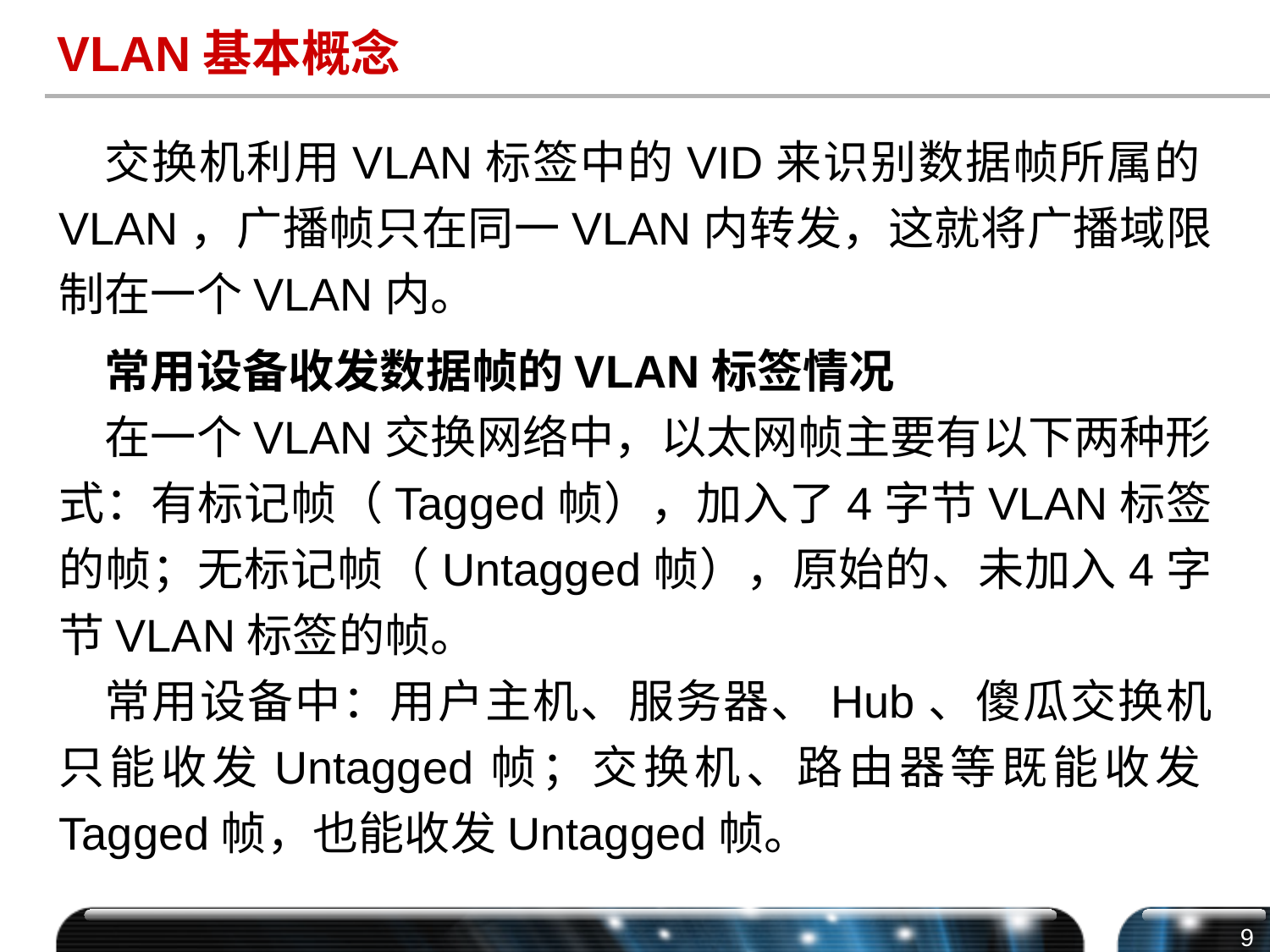

# VLAN基本概念
交换机利用VLAN标签中的VID来识别数据帧所属的VLAN，广播帧只在同一VLAN内转发，这就将广播域限制在一个VLAN内。
常用设备收发数据帧的VLAN标签情况
在一个VLAN交换网络中，以太网帧主要有以下两种形式：有标记帧（Tagged帧），加入了4字节VLAN标签的帧；无标记帧（Untagged帧），原始的、未加入4字节VLAN标签的帧。
常用设备中：用户主机、服务器、Hub、傻瓜交换机只能收发Untagged帧；交换机、路由器等既能收发Tagged帧，也能收发Untagged帧。